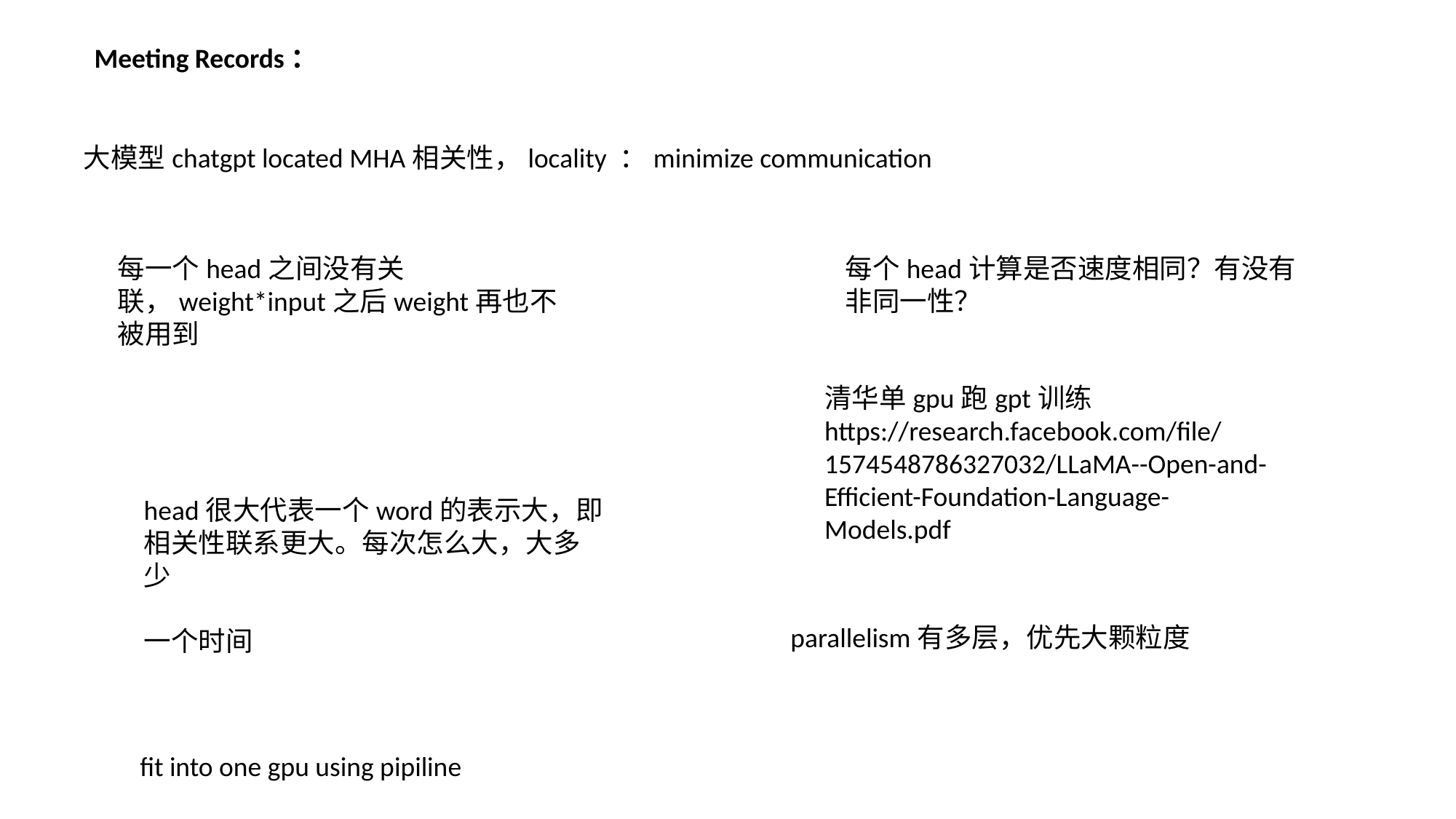

Meeting Records：
大模型chatgpt located MHA相关性，locality ：minimize communication
每一个head之间没有关联，weight*input之后weight再也不被用到
每个head计算是否速度相同？有没有非同一性？
清华单gpu跑gpt训练
https://research.facebook.com/file/1574548786327032/LLaMA--Open-and-Efficient-Foundation-Language-Models.pdf
head很大代表一个word的表示大，即相关性联系更大。每次怎么大，大多少

一个时间
parallelism有多层，优先大颗粒度

fit into one gpu using pipiline